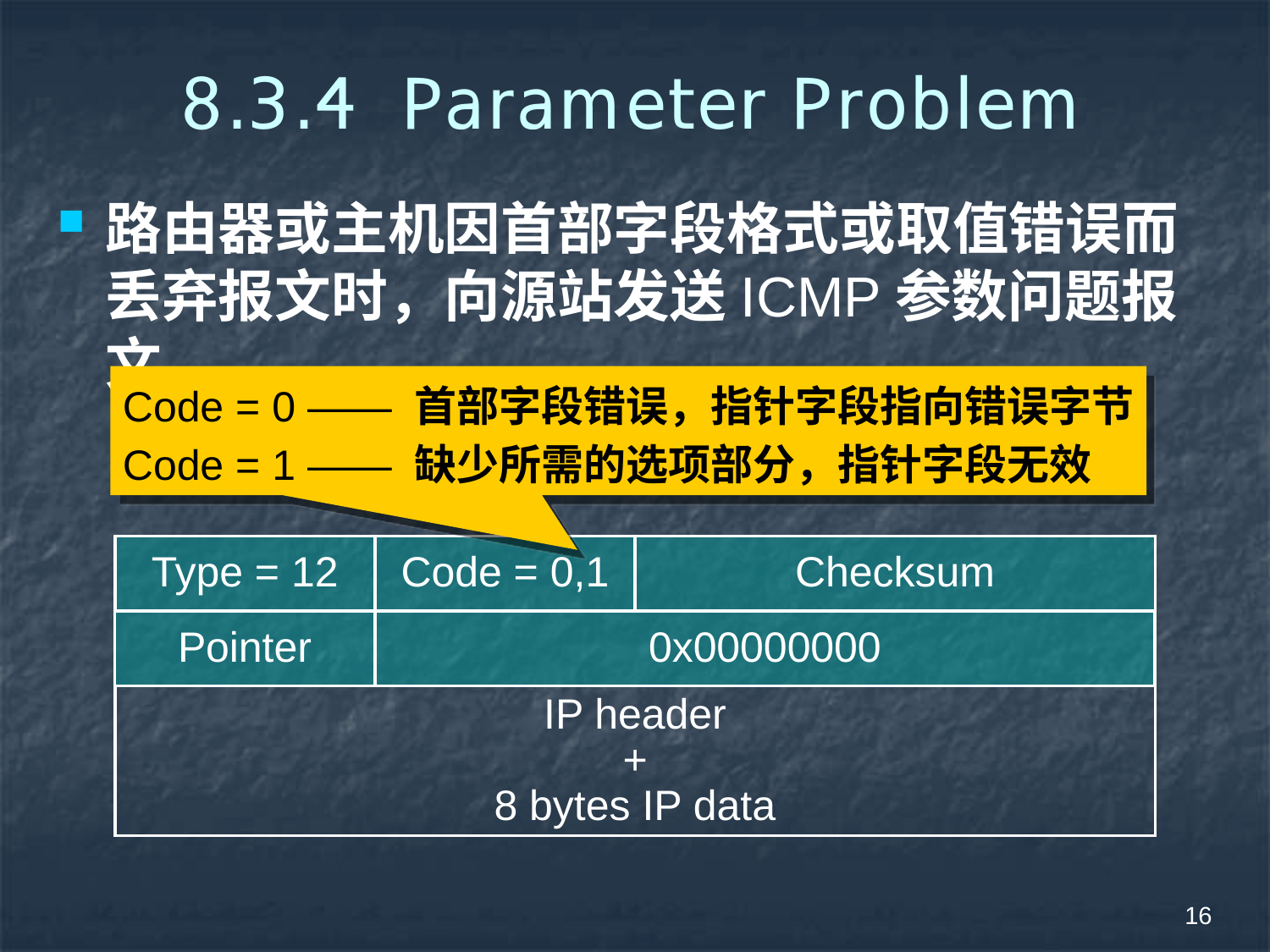

# 8.3.4  Parameter Problem
路由器或主机因首部字段格式或取值错误而丢弃报文时，向源站发送ICMP参数问题报文
Code = 0 —— 首部字段错误，指针字段指向错误字节
Code = 1 —— 缺少所需的选项部分，指针字段无效
Type = 12
Code = 0,1
Checksum
Pointer
0x00000000
IP header
+
8 bytes IP data
16